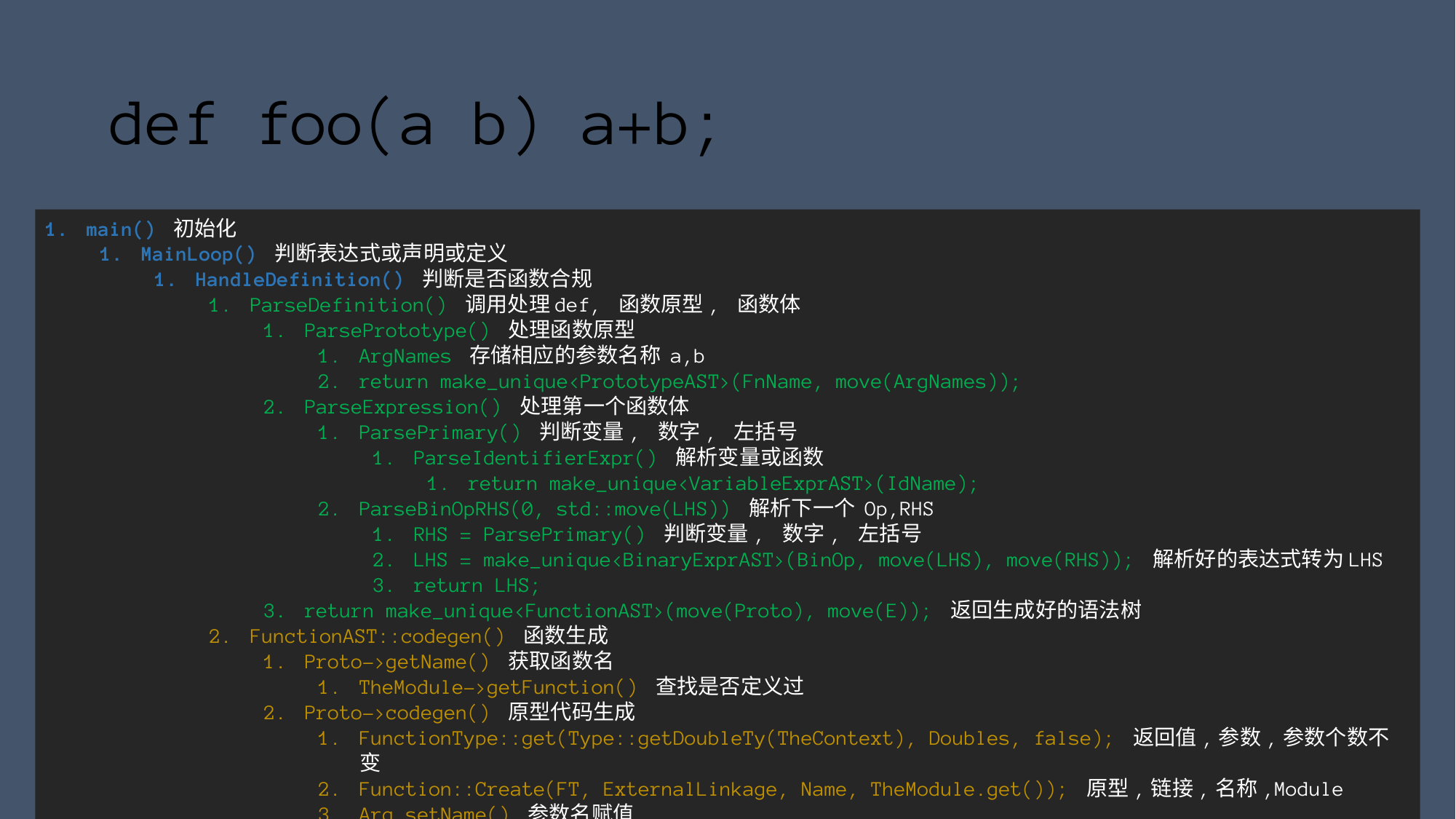

# def foo(a b) a+b;
main() 初始化
MainLoop() 判断表达式或声明或定义
HandleDefinition() 判断是否函数合规
ParseDefinition() 调用处理def, 函数原型, 函数体
ParsePrototype() 处理函数原型
ArgNames 存储相应的参数名称 a,b
return make_unique<PrototypeAST>(FnName, move(ArgNames));
ParseExpression() 处理第一个函数体
ParsePrimary() 判断变量, 数字, 左括号
ParseIdentifierExpr() 解析变量或函数
return make_unique<VariableExprAST>(IdName);
ParseBinOpRHS(0, std::move(LHS)) 解析下一个 Op,RHS
RHS = ParsePrimary() 判断变量, 数字, 左括号
LHS = make_unique<BinaryExprAST>(BinOp, move(LHS), move(RHS)); 解析好的表达式转为LHS
return LHS;
return make_unique<FunctionAST>(move(Proto), move(E)); 返回生成好的语法树
FunctionAST::codegen() 函数生成
Proto->getName() 获取函数名
TheModule->getFunction() 查找是否定义过
Proto->codegen() 原型代码生成
FunctionType::get(Type::getDoubleTy(TheContext), Doubles, false); 返回值,参数,参数个数不变
Function::Create(FT, ExternalLinkage, Name, TheModule.get()); 原型,链接,名称,Module
Arg.setName() 参数名赋值
return F;
BasicBlock::Create(TheContext, “entry”, TheFunction); 代码块存储
NamedValues[string(Arg.getName())] = &Arg; 参数名列表
Body->codegen() 函数体生成
LHS->codegen(); a
RHS->codegen(); b
return Builder.CreateFAdd(L, R, "addtmp"); +
Builder.CreateRet(RetVal); 返回值生成
verifyFunction(*TheFunction); 函数生成校验
FnIR->print(errs()); 输出代码